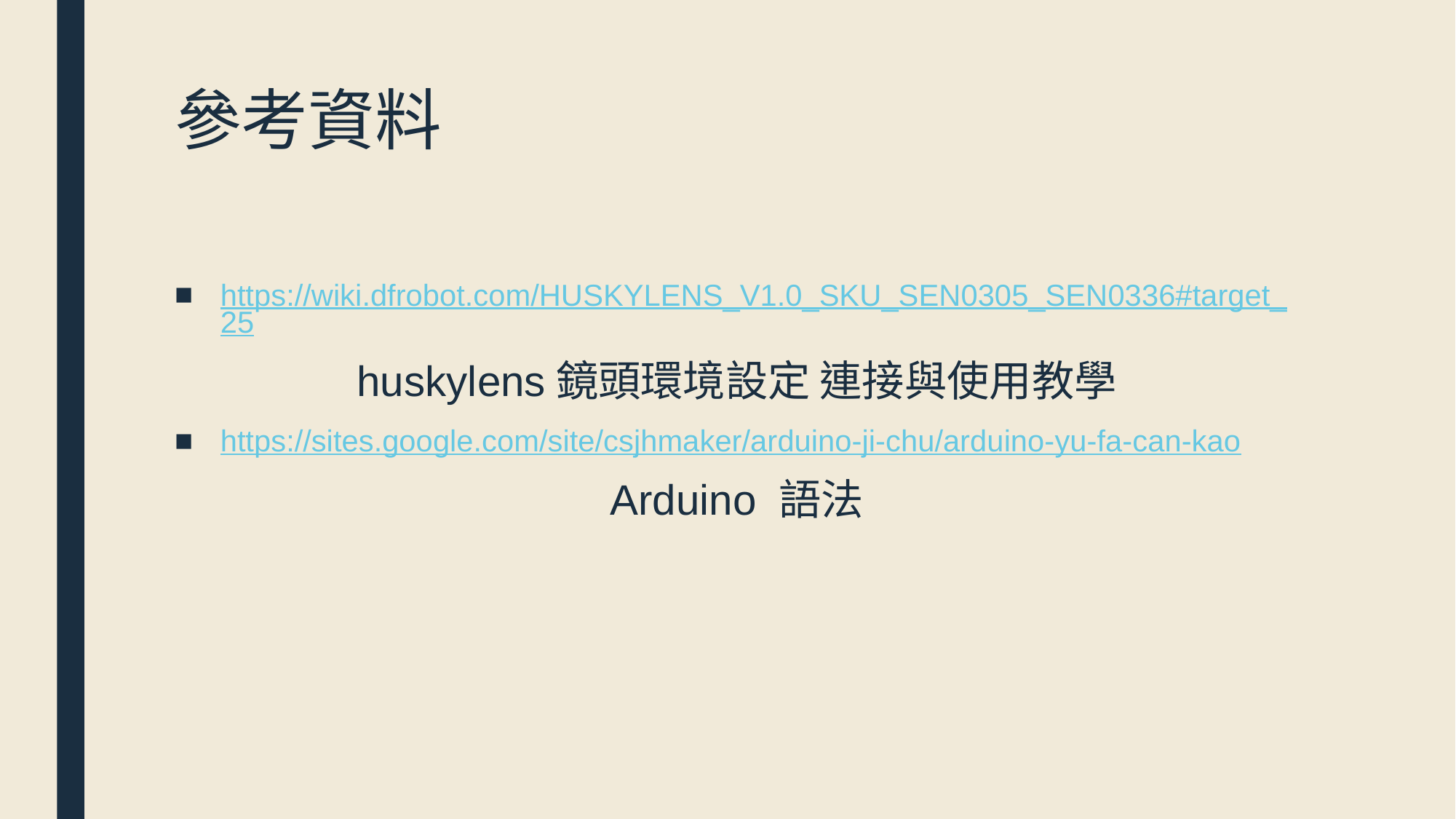

# 參考資料
https://wiki.dfrobot.com/HUSKYLENS_V1.0_SKU_SEN0305_SEN0336#target_25
huskylens鏡頭環境設定 連接與使用教學
https://sites.google.com/site/csjhmaker/arduino-ji-chu/arduino-yu-fa-can-kao
Arduino 語法